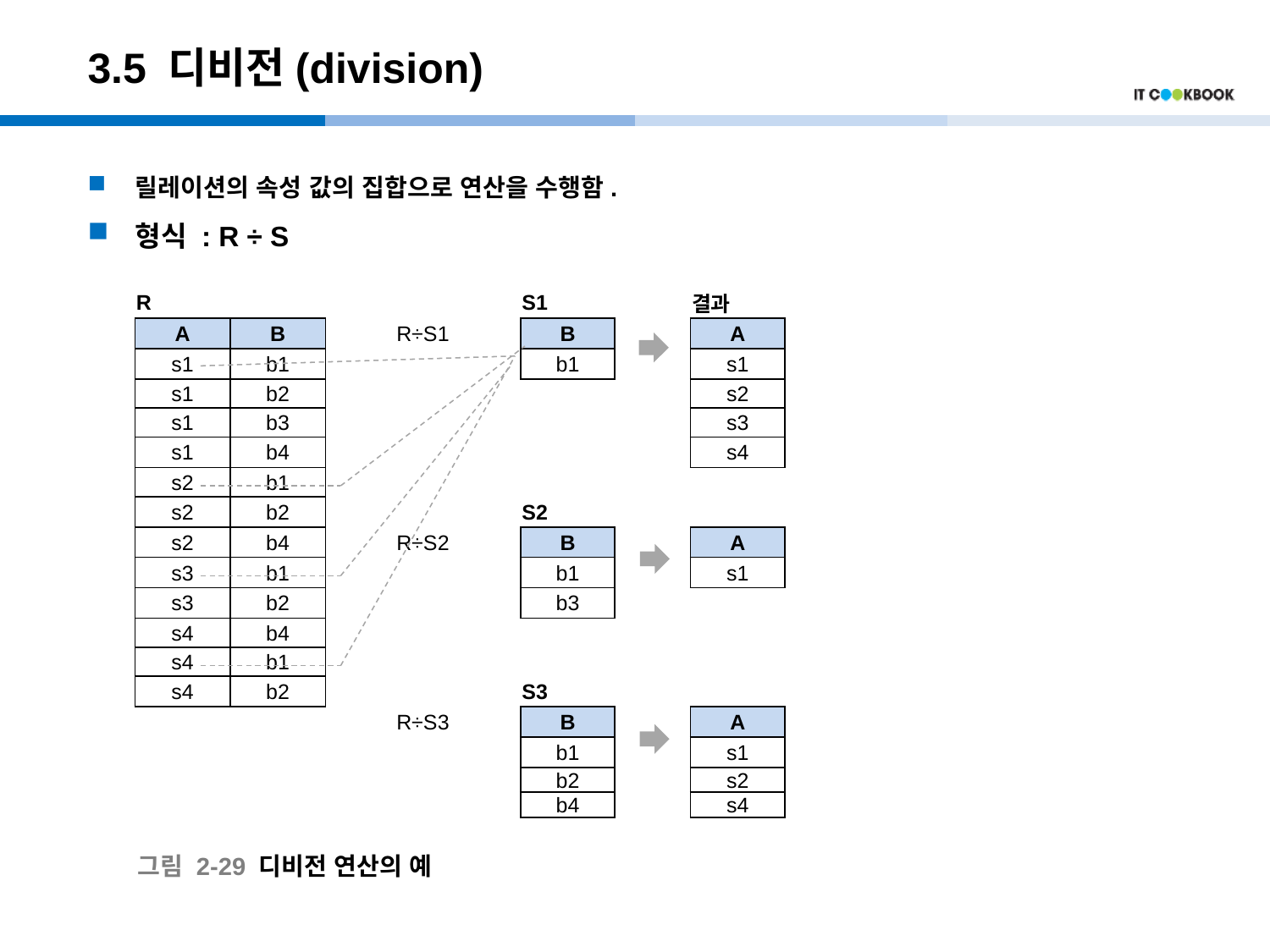

# 3.5 디비전(division)
릴레이션의 속성 값의 집합으로 연산을 수행함.
형식 : R ÷ S
| R |  |  |  |  | S1 |  | 결과 |
| --- | --- | --- | --- | --- | --- | --- | --- |
| A | B |  | R÷S1 |  | B |  | A |
| s1 | b1 |  |  |  | b1 |  | s1 |
| s1 | b2 |  |  |  |  |  | s2 |
| s1 | b3 |  |  |  |  |  | s3 |
| s1 | b4 |  |  |  |  |  | s4 |
| s2 | b1 |  |  |  |  |  |  |
| s2 | b2 |  |  |  | S2 |  |  |
| s2 | b4 |  | R÷S2 |  | B |  | A |
| s3 | b1 |  |  |  | b1 |  | s1 |
| s3 | b2 |  |  |  | b3 |  |  |
| s4 | b4 |  |  |  |  |  |  |
| s4 | b1 |  |  |  |  |  |  |
| s4 | b2 |  |  |  | S3 |  |  |
|  |  |  | R÷S3 |  | B |  | A |
|  |  |  |  |  | b1 |  | s1 |
|  |  |  |  |  | b2 |  | s2 |
|  |  |  |  |  | b4 |  | s4 |

그림 2-29 디비전 연산의 예